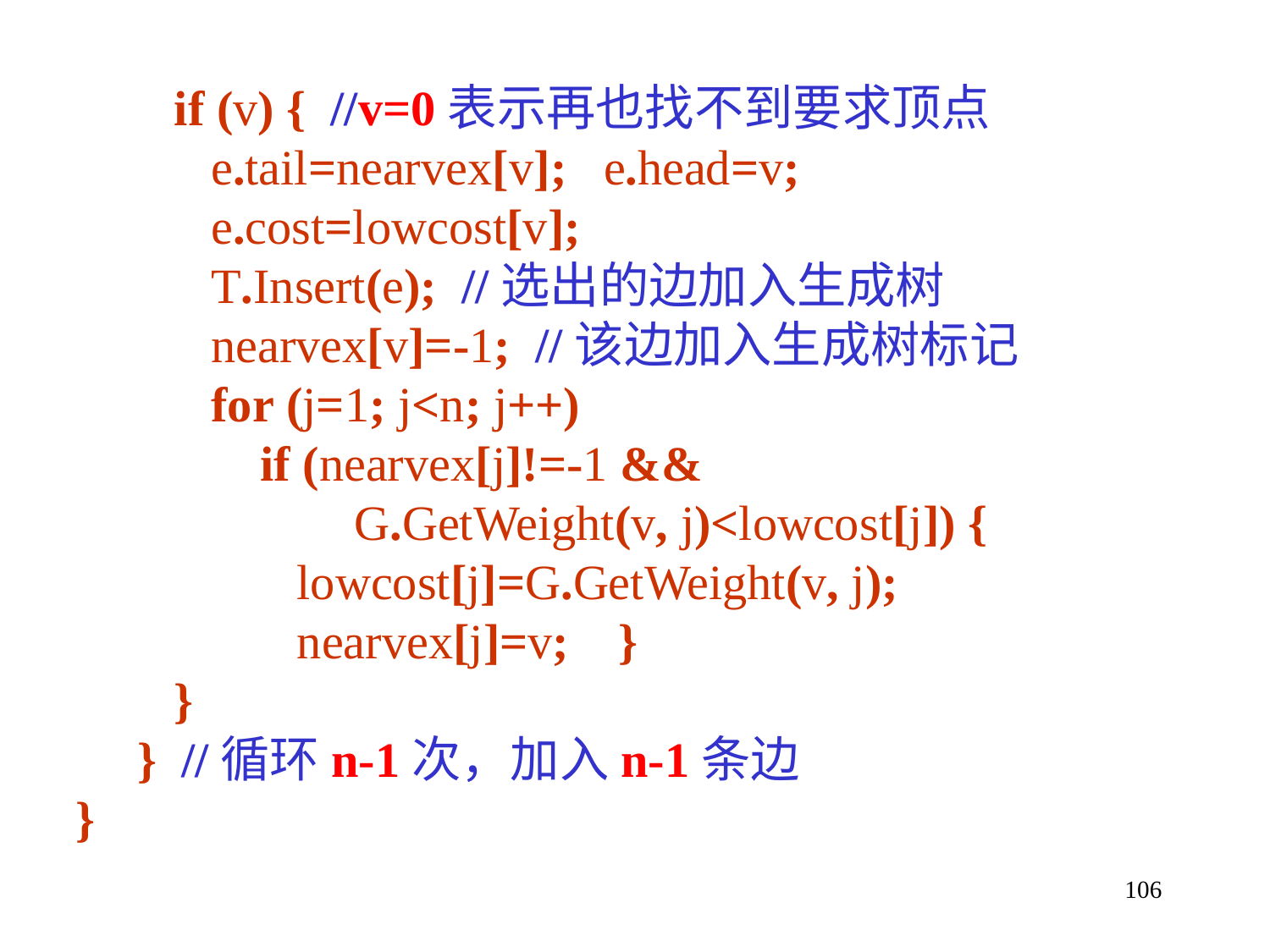

if (v) {  //v=0表示再也找不到要求顶点
           e.tail=nearvex[v];   e.head=v;
           e.cost=lowcost[v];
           T.Insert(e);  //选出的边加入生成树
           nearvex[v]=-1;  //该边加入生成树标记
           for (j=1; j<n; j++)
               if (nearvex[j]!=-1 &&
		  G.GetWeight(v, j)<lowcost[j]) {
                  lowcost[j]=G.GetWeight(v, j);
                  nearvex[j]=v;    }
        }
     }  //循环n-1次，加入n-1条边
}
106